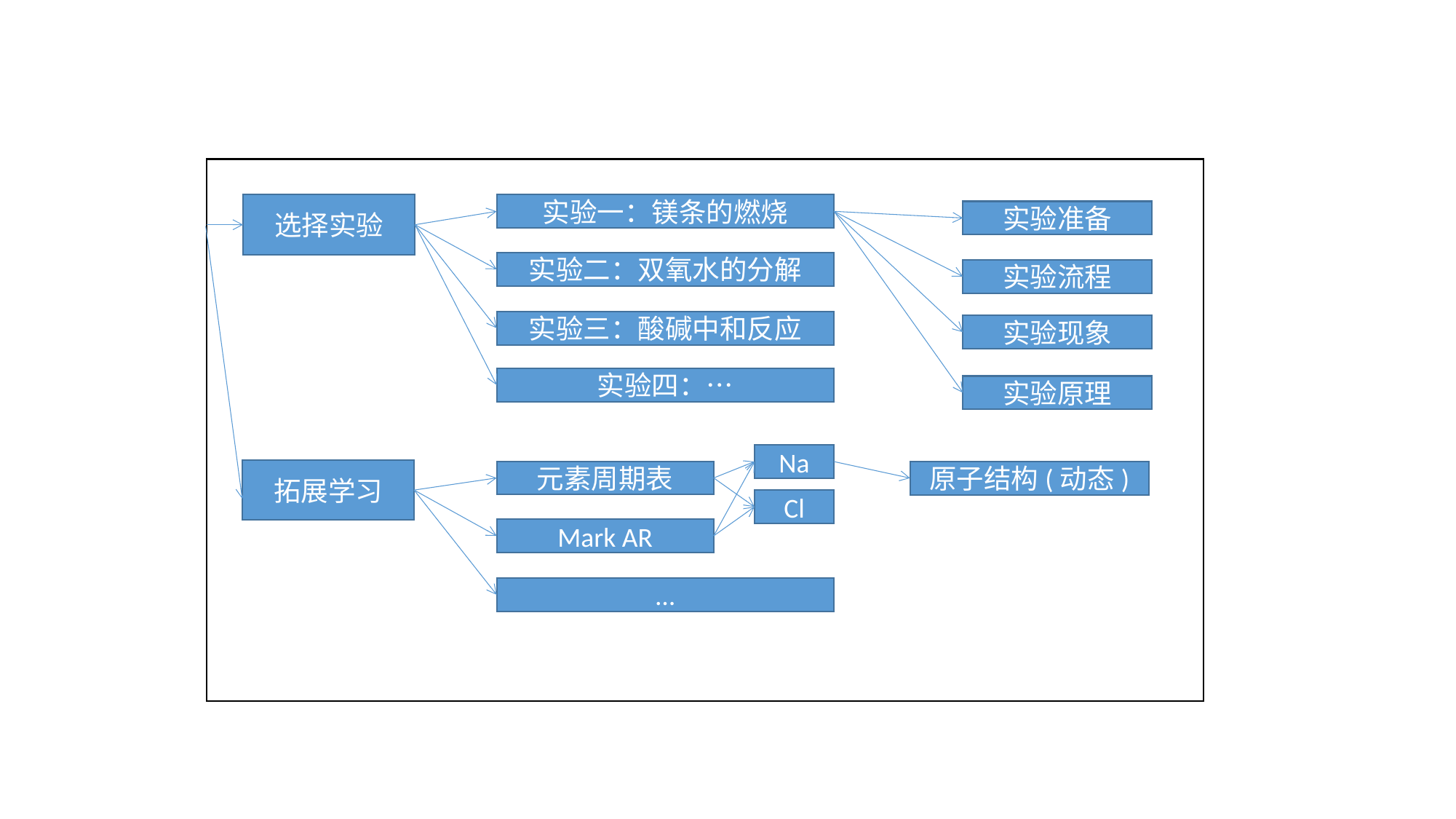

选择实验
实验一：镁条的燃烧
实验准备
实验二：双氧水的分解
实验流程
实验三：酸碱中和反应
实验现象
实验四：…
实验原理
Na
拓展学习
元素周期表
原子结构(动态)
Cl
Mark AR
…